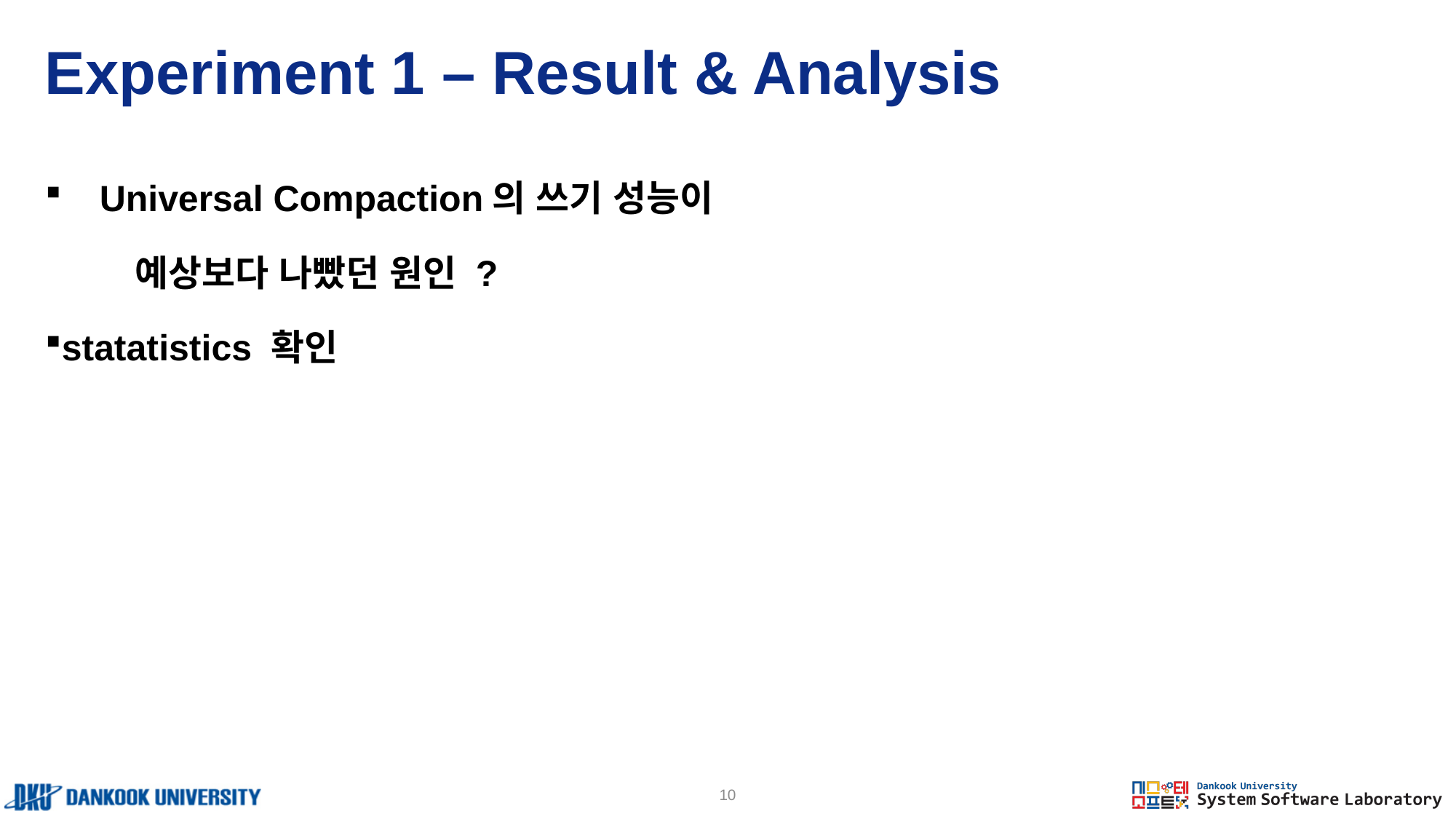

# Experiment 1 – Result & Analysis
Universal Compaction의 쓰기 성능이
        예상보다 나빴던 원인 ?
statatistics 확인
10